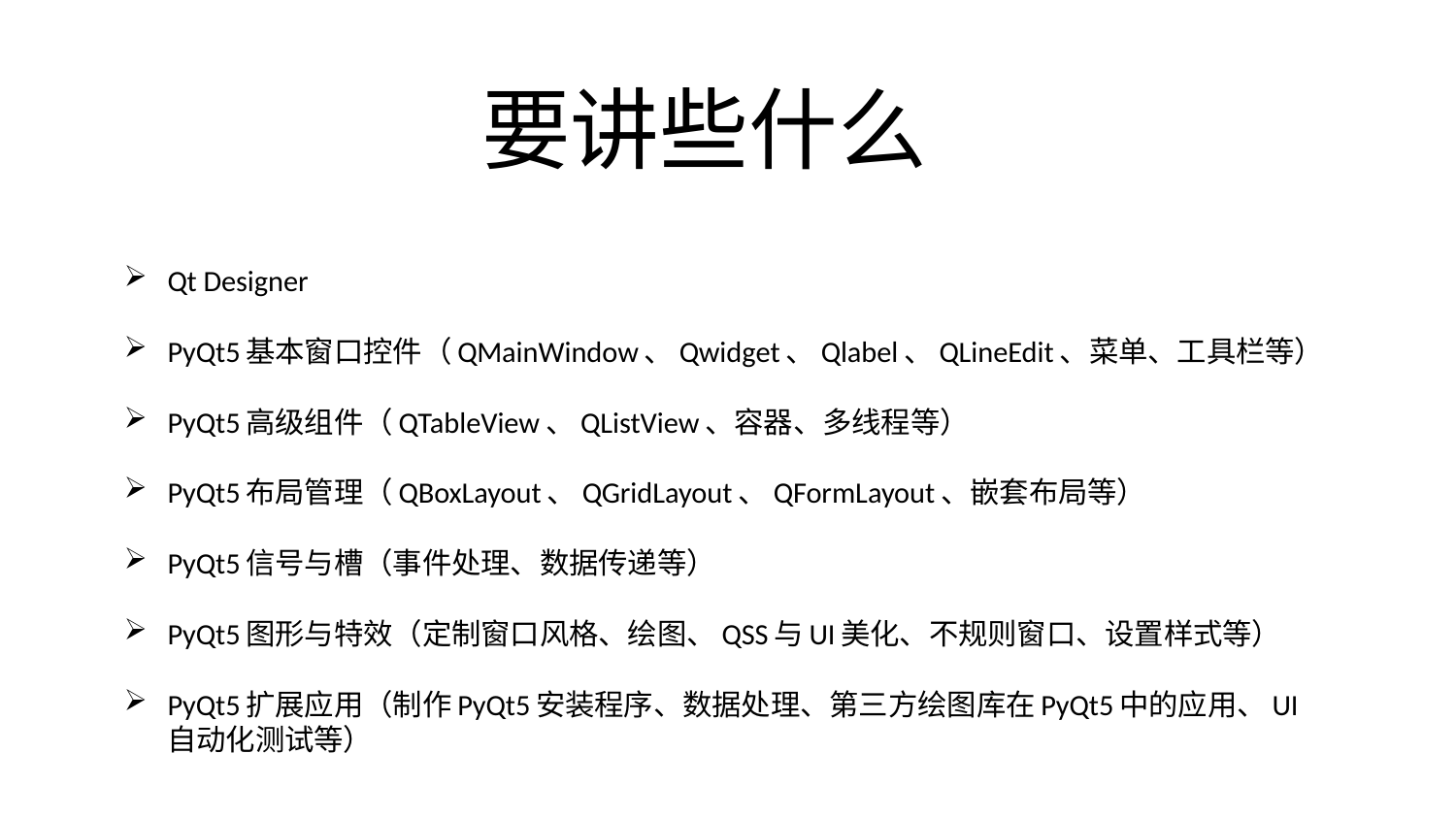

# 要讲些什么
Qt Designer

PyQt5基本窗口控件（QMainWindow、Qwidget、Qlabel、QLineEdit、菜单、工具栏等）

PyQt5高级组件（QTableView、QListView、容器、多线程等）

PyQt5布局管理（QBoxLayout、QGridLayout、QFormLayout、嵌套布局等）

PyQt5信号与槽（事件处理、数据传递等）

PyQt5图形与特效（定制窗口风格、绘图、QSS与UI美化、不规则窗口、设置样式等）

PyQt5扩展应用（制作PyQt5安装程序、数据处理、第三方绘图库在PyQt5中的应用、UI自动化测试等）